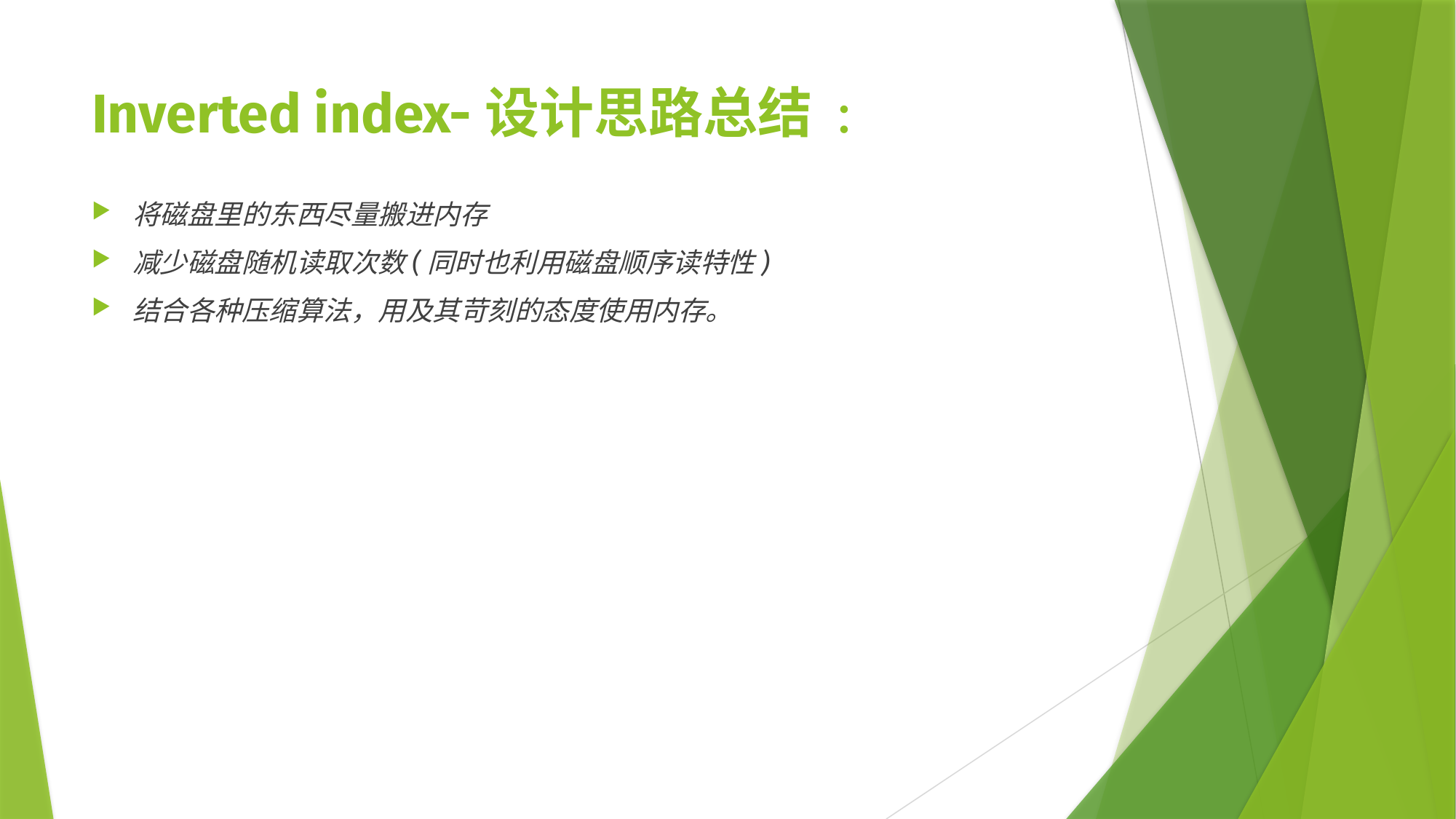

# Inverted index-设计思路总结 :
将磁盘里的东西尽量搬进内存
减少磁盘随机读取次数(同时也利用磁盘顺序读特性)
结合各种压缩算法，用及其苛刻的态度使用内存。